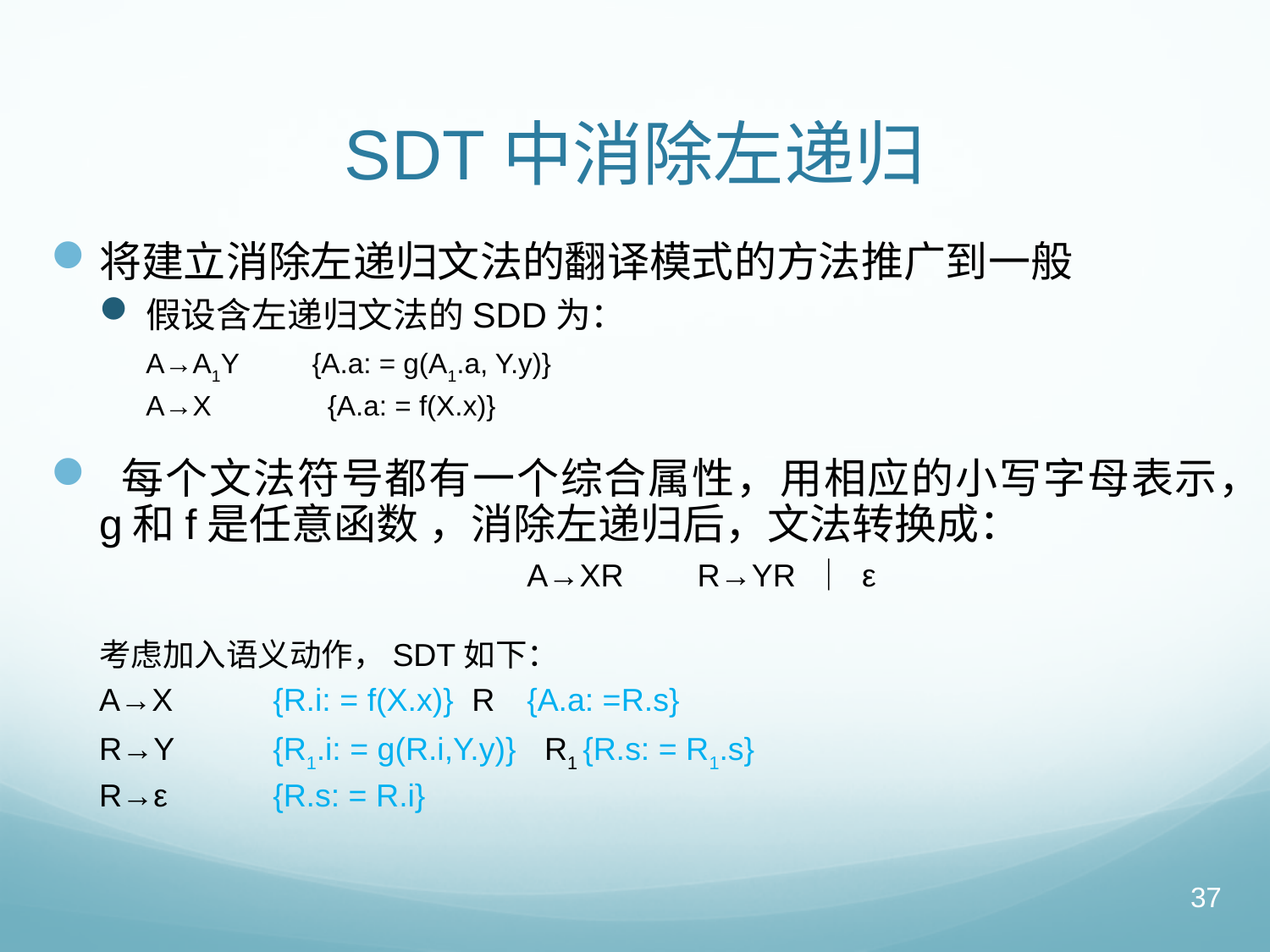

# SDT中消除左递归
将建立消除左递归文法的翻译模式的方法推广到一般
假设含左递归文法的SDD为：
A→A1Y	{A.a: = g(A1.a, Y.y)}
A→X	  {A.a: = f(X.x)}
 每个文法符号都有一个综合属性，用相应的小写字母表示，g和f是任意函数 ，消除左递归后，文法转换成：
				A→XR    R→YR｜ε
考虑加入语义动作，SDT如下：
A→X	{R.i: = f(X.x)}  R 	{A.a: =R.s}
R→Y	{R1.i: = g(R.i,Y.y)}	  R1 {R.s: = R1.s}
R→ε	{R.s: = R.i}

37